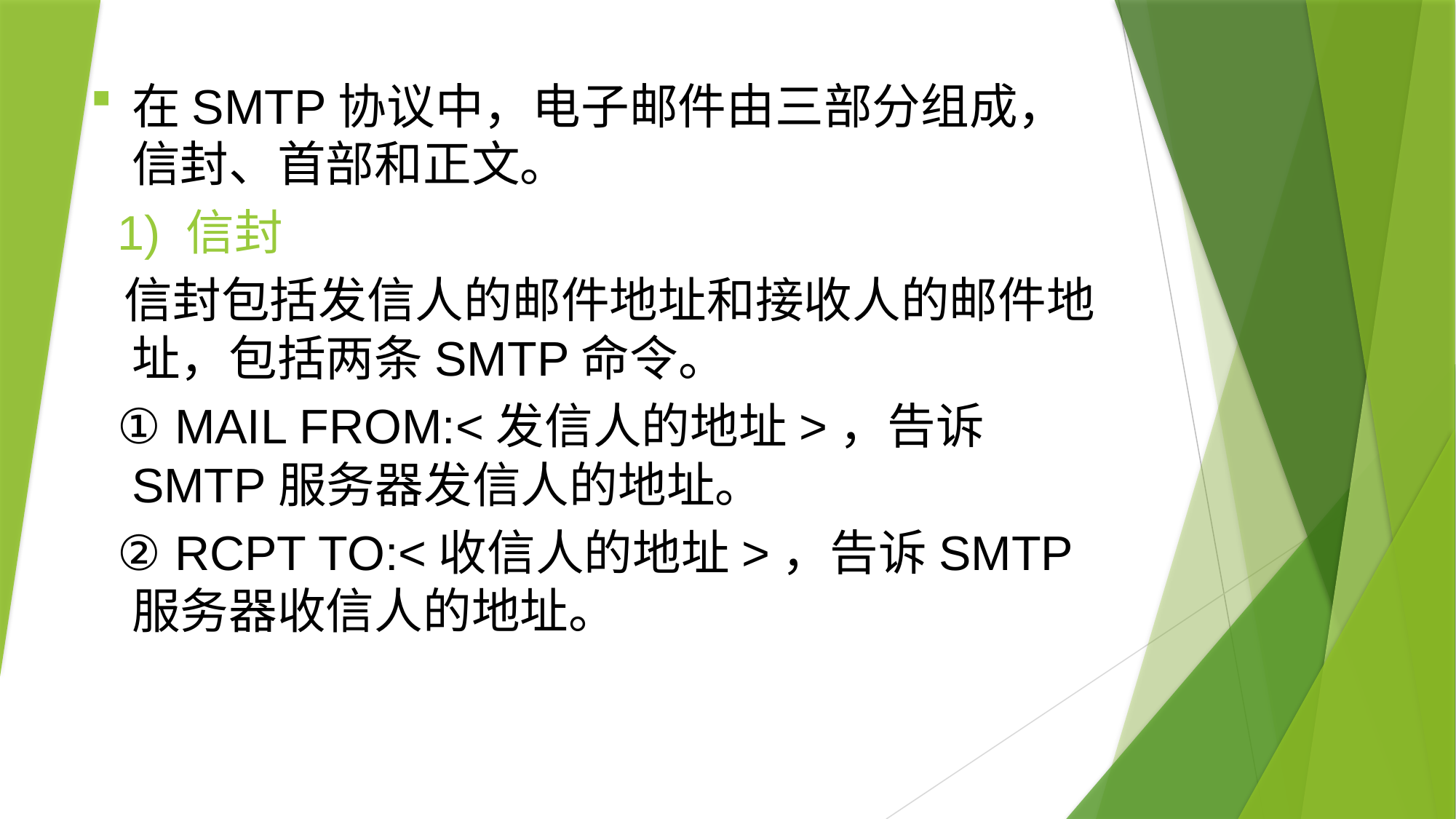

在SMTP协议中，电子邮件由三部分组成，信封、首部和正文。
  1) 信封
  信封包括发信人的邮件地址和接收人的邮件地址，包括两条SMTP命令。
  ① MAIL FROM:<发信人的地址>，告诉SMTP服务器发信人的地址。
  ② RCPT TO:<收信人的地址>，告诉SMTP服务器收信人的地址。